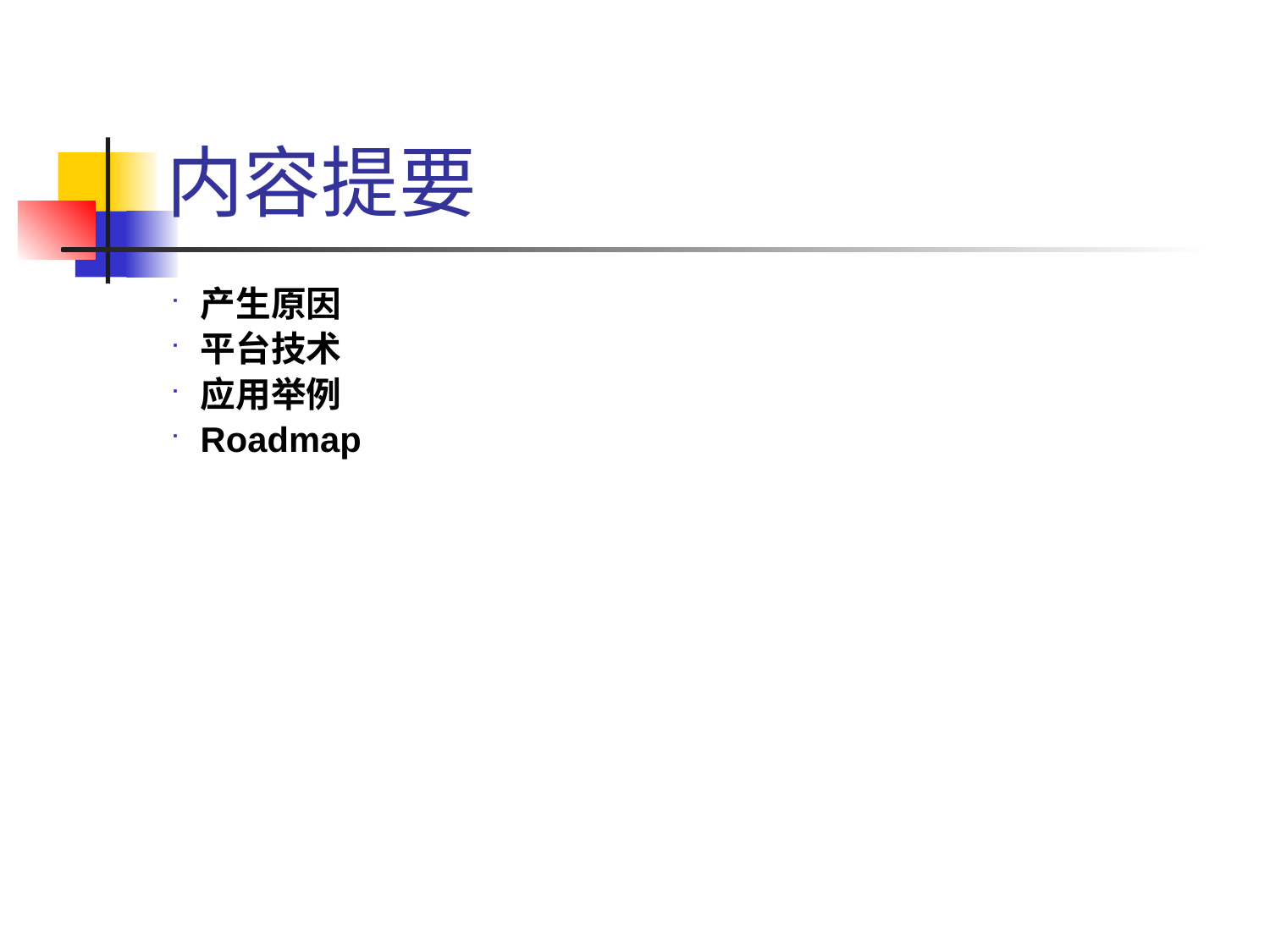

# 内容提要
产生原因
平台技术
应用举例
Roadmap
2